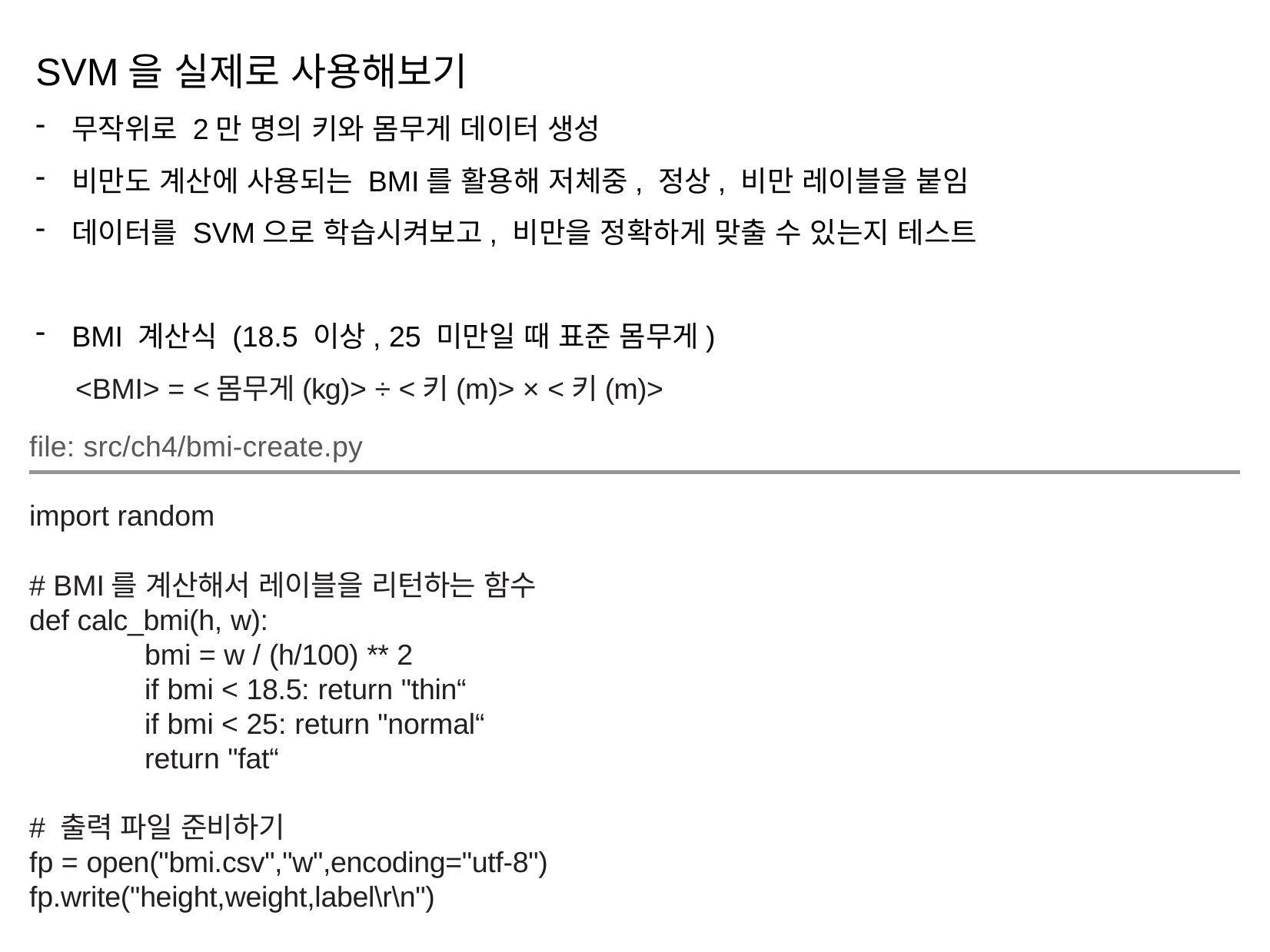

SVM을 실제로 사용해보기
무작위로 2만 명의 키와 몸무게 데이터 생성
비만도 계산에 사용되는 BMI를 활용해 저체중, 정상, 비만 레이블을 붙임
데이터를 SVM으로 학습시켜보고, 비만을 정확하게 맞출 수 있는지 테스트

BMI 계산식 (18.5 이상, 25 미만일 때 표준 몸무게)
     <BMI> = <몸무게(kg)> ÷ <키(m)> × <키(m)>
file: src/ch4/bmi-create.py

import random

# BMI를 계산해서 레이블을 리턴하는 함수
def calc_bmi(h, w):
	bmi = w / (h/100) ** 2
	if bmi < 18.5: return "thin“
	if bmi < 25: return "normal“
	return "fat“

# 출력 파일 준비하기
fp = open("bmi.csv","w",encoding="utf-8")  fp.write("height,weight,label\r\n")